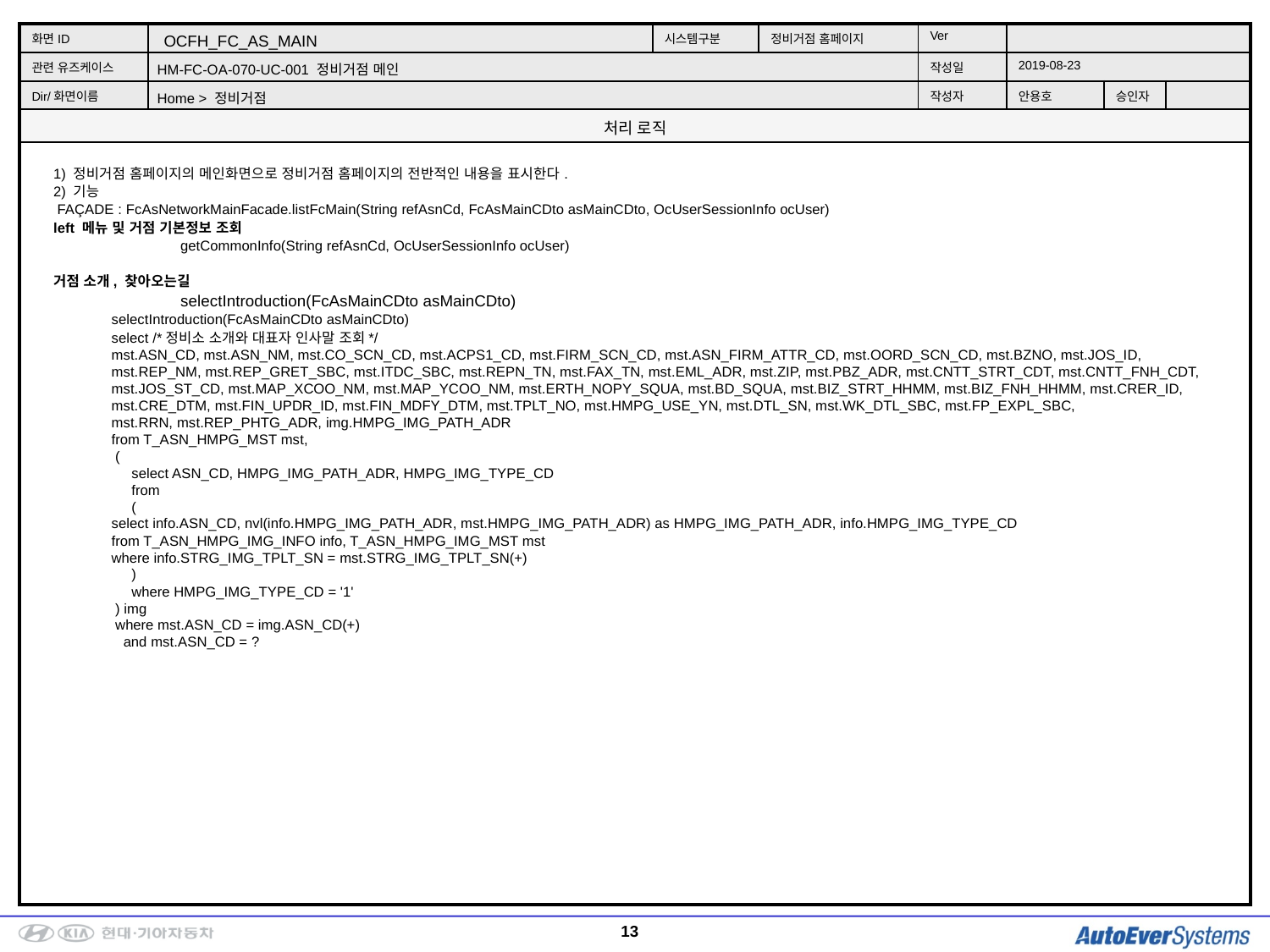

OCFH_FC_AS_MAIN
HM-FC-OA-070-UC-001 정비거점 메인
Home > 정비거점
1) 정비거점 홈페이지의 메인화면으로 정비거점 홈페이지의 전반적인 내용을 표시한다.
2) 기능
 FAÇADE : FcAsNetworkMainFacade.listFcMain(String refAsnCd, FcAsMainCDto asMainCDto, OcUserSessionInfo ocUser)
left 메뉴 및 거점 기본정보 조회
	getCommonInfo(String refAsnCd, OcUserSessionInfo ocUser)

거점 소개, 찾아오는길
	selectIntroduction(FcAsMainCDto asMainCDto)
selectIntroduction(FcAsMainCDto asMainCDto)
select /*정비소 소개와 대표자 인사말 조회*/
mst.ASN_CD, mst.ASN_NM, mst.CO_SCN_CD, mst.ACPS1_CD, mst.FIRM_SCN_CD, mst.ASN_FIRM_ATTR_CD, mst.OORD_SCN_CD, mst.BZNO, mst.JOS_ID,
mst.REP_NM, mst.REP_GRET_SBC, mst.ITDC_SBC, mst.REPN_TN, mst.FAX_TN, mst.EML_ADR, mst.ZIP, mst.PBZ_ADR, mst.CNTT_STRT_CDT, mst.CNTT_FNH_CDT,
mst.JOS_ST_CD, mst.MAP_XCOO_NM, mst.MAP_YCOO_NM, mst.ERTH_NOPY_SQUA, mst.BD_SQUA, mst.BIZ_STRT_HHMM, mst.BIZ_FNH_HHMM, mst.CRER_ID,
mst.CRE_DTM, mst.FIN_UPDR_ID, mst.FIN_MDFY_DTM, mst.TPLT_NO, mst.HMPG_USE_YN, mst.DTL_SN, mst.WK_DTL_SBC, mst.FP_EXPL_SBC,
mst.RRN, mst.REP_PHTG_ADR, img.HMPG_IMG_PATH_ADR
from T_ASN_HMPG_MST mst,
 (
     select ASN_CD, HMPG_IMG_PATH_ADR, HMPG_IMG_TYPE_CD
     from
     (
select info.ASN_CD, nvl(info.HMPG_IMG_PATH_ADR, mst.HMPG_IMG_PATH_ADR) as HMPG_IMG_PATH_ADR, info.HMPG_IMG_TYPE_CD
from T_ASN_HMPG_IMG_INFO info, T_ASN_HMPG_IMG_MST mst
where info.STRG_IMG_TPLT_SN = mst.STRG_IMG_TPLT_SN(+)
     )
     where HMPG_IMG_TYPE_CD = '1'
 ) img
 where mst.ASN_CD = img.ASN_CD(+)
   and mst.ASN_CD = ?